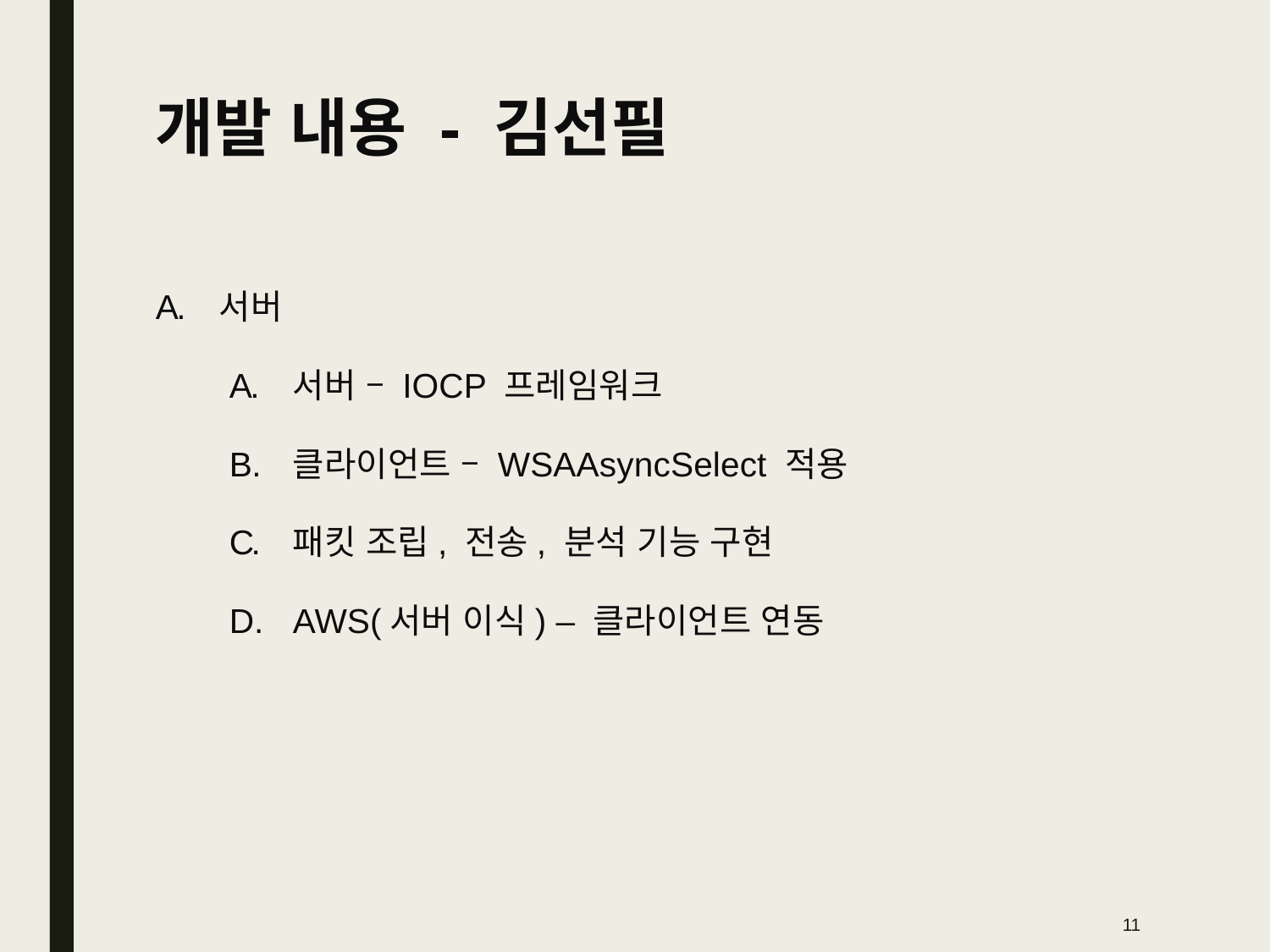

# 개발 내용 - 김선필
서버
서버 – IOCP 프레임워크
클라이언트 – WSAAsyncSelect 적용
패킷 조립, 전송, 분석 기능 구현
AWS(서버 이식) – 클라이언트 연동
11